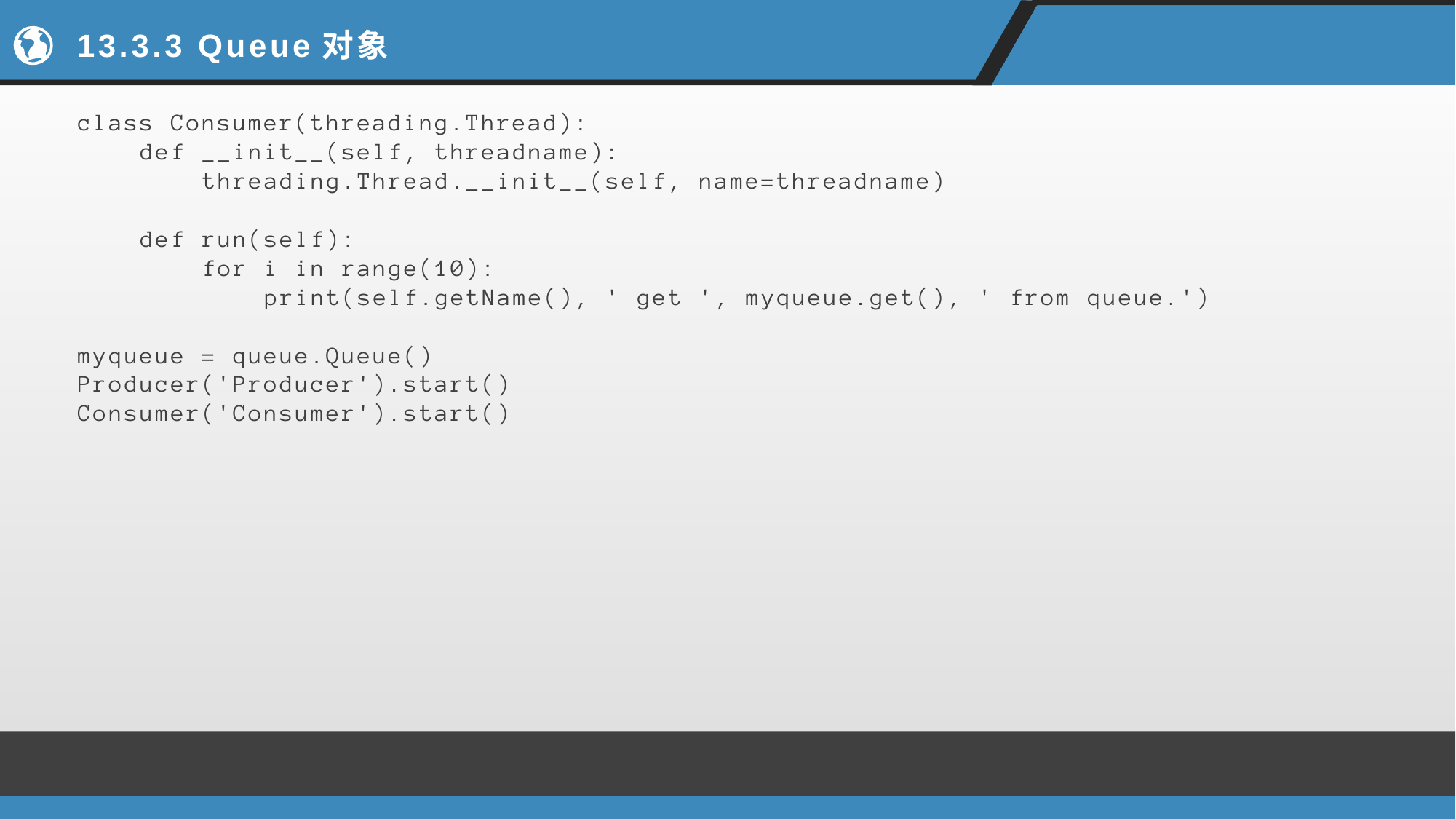

# 13.3.3 Queue对象

class Consumer(threading.Thread):
    def __init__(self, threadname):
        threading.Thread.__init__(self, name=threadname)

    def run(self):
        for i in range(10):
            print(self.getName(), ' get ', myqueue.get(), ' from queue.')

myqueue = queue.Queue()
Producer('Producer').start()
Consumer('Consumer').start()